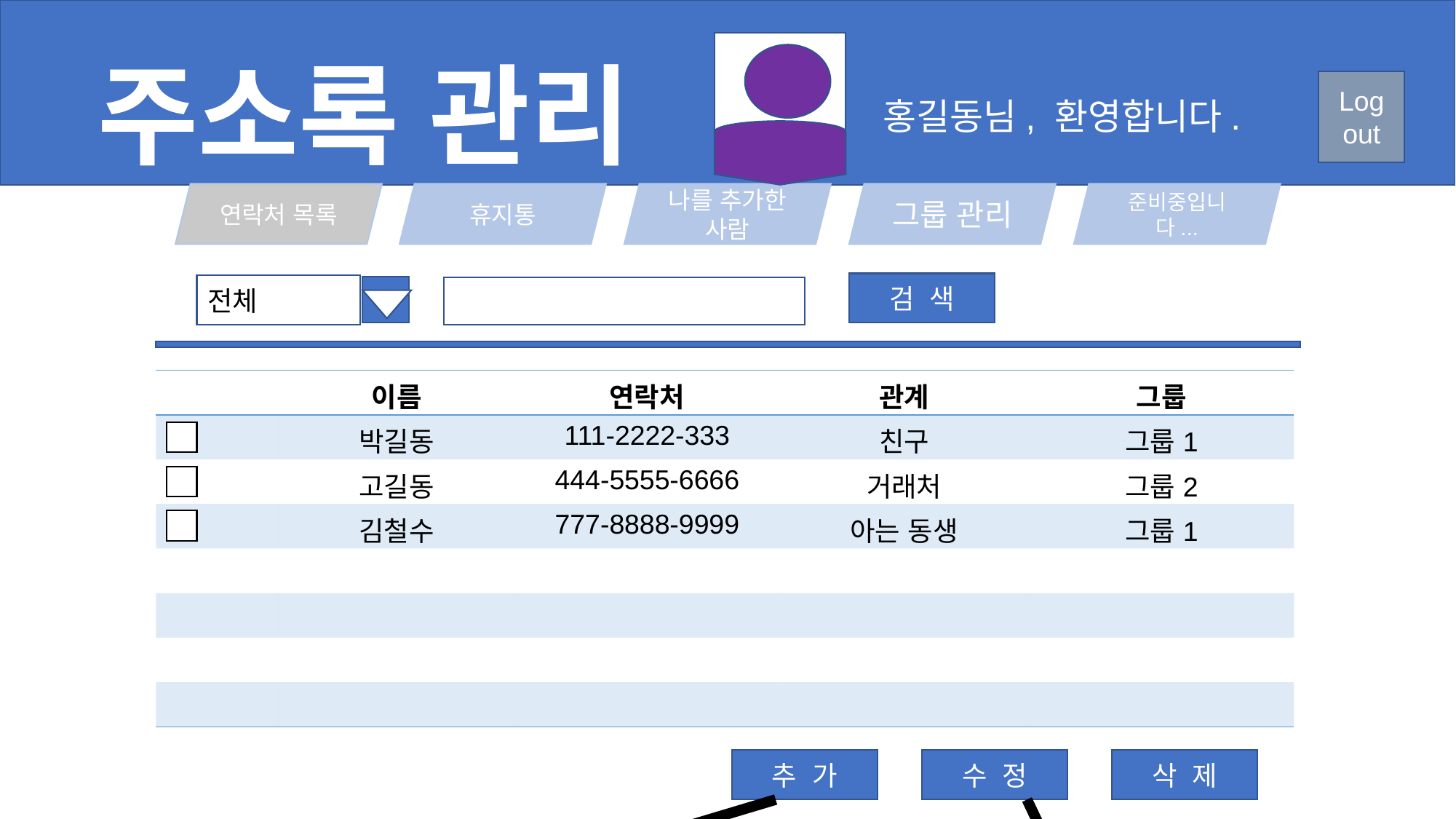

주소록 관리

Log
out

홍길동님, 환영합니다.
연락처 목록
휴지통
나를 추가한 사람
그룹 관리
준비중입니다...
검  색
전체

|  | 이름 | 연락처 | 관계 | 그룹 |
| --- | --- | --- | --- | --- |
|  | 박길동 | 111-2222-333 | 친구 | 그룹1 |
|  | 고길동 | 444-5555-6666 | 거래처 | 그룹2 |
|  | 김철수 | 777-8888-9999 | 아는 동생 | 그룹1 |
|  |  |  |  |  |
|  |  |  |  |  |
|  |  |  |  |  |
|  |  |  |  |  |

추  가
수  정
삭  제
기존 데이터를 가져온다.

이름

이름
박길동

111
2222
3333
전화번호
전화번호
-
-
-
-
관계

관계
친구

그룹

그룹
그룹1

추  가
취  소
수  정
취  소
새로운 창을 띄워 데이터를 입력 받는다.
새로운 창을 띄워 데이터를 입력 받는다.
데이터베이스의 그룹정보를 받아와 그룹을 선택 할 수 있게 한다.